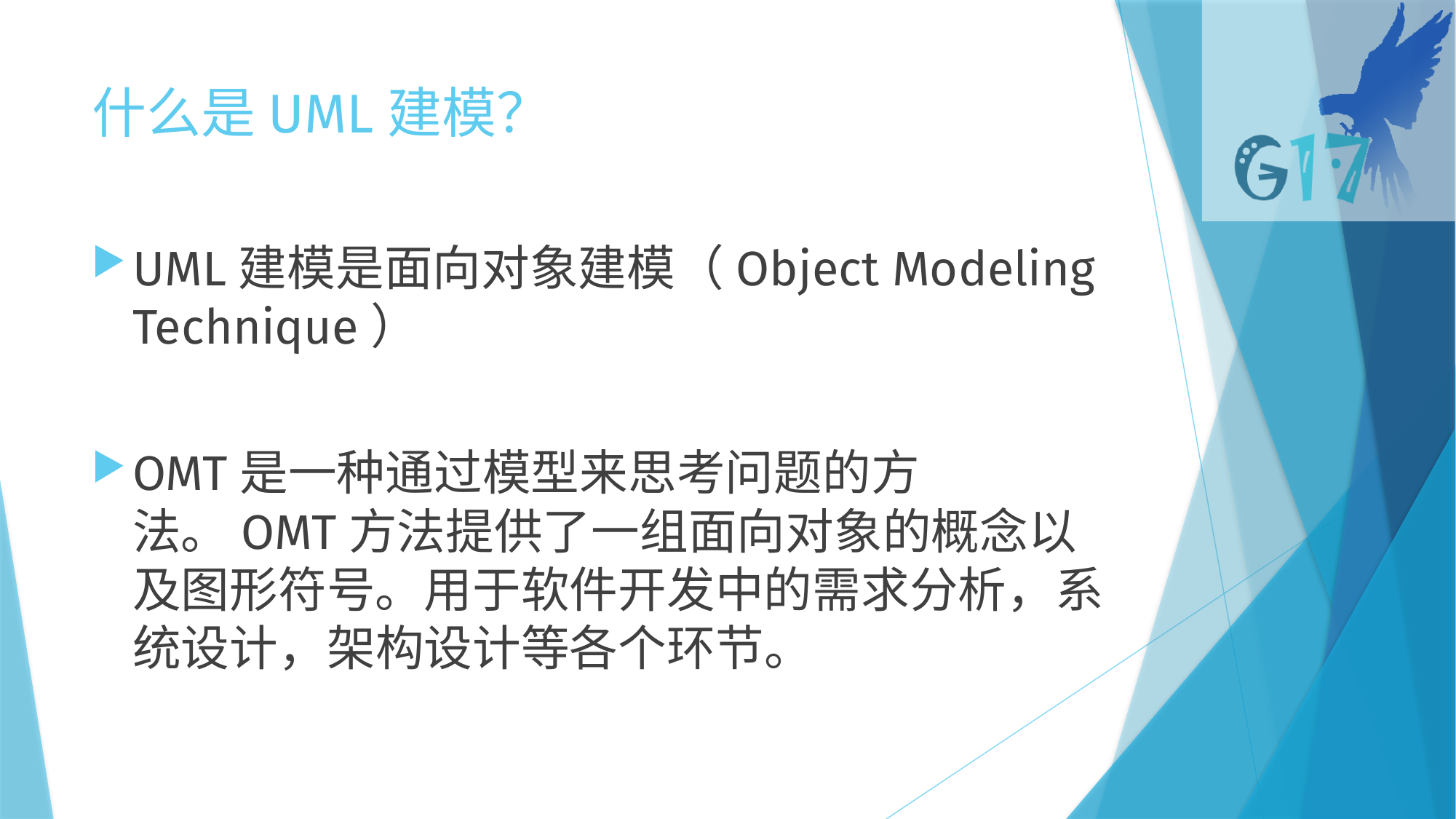

# 什么是UML建模？

UML建模是面向对象建模（Object Modeling Technique）

OMT是一种通过模型来思考问题的方法。OMT方法提供了一组面向对象的概念以及图形符号。用于软件开发中的需求分析，系统设计，架构设计等各个环节。